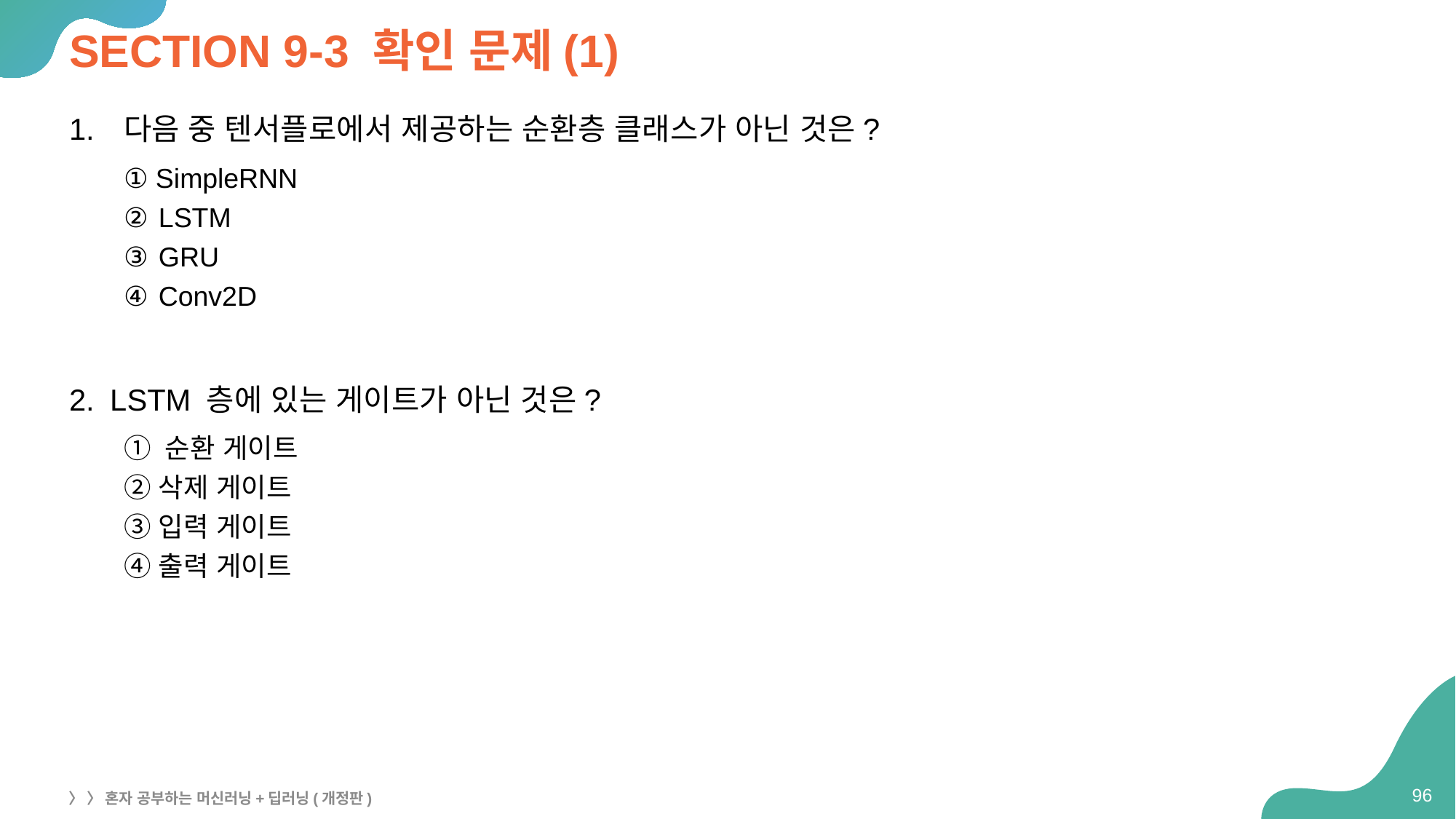

# SECTION 9-3 확인 문제(1)
다음 중 텐서플로에서 제공하는 순환층 클래스가 아닌 것은?
① SimpleRNN
② LSTM
③ GRU
④ Conv2D

LSTM 층에 있는 게이트가 아닌 것은?
① 순환 게이트
② 삭제 게이트
③ 입력 게이트
④ 출력 게이트

96
〉 〉 혼자 공부하는 머신러닝+딥러닝(개정판)